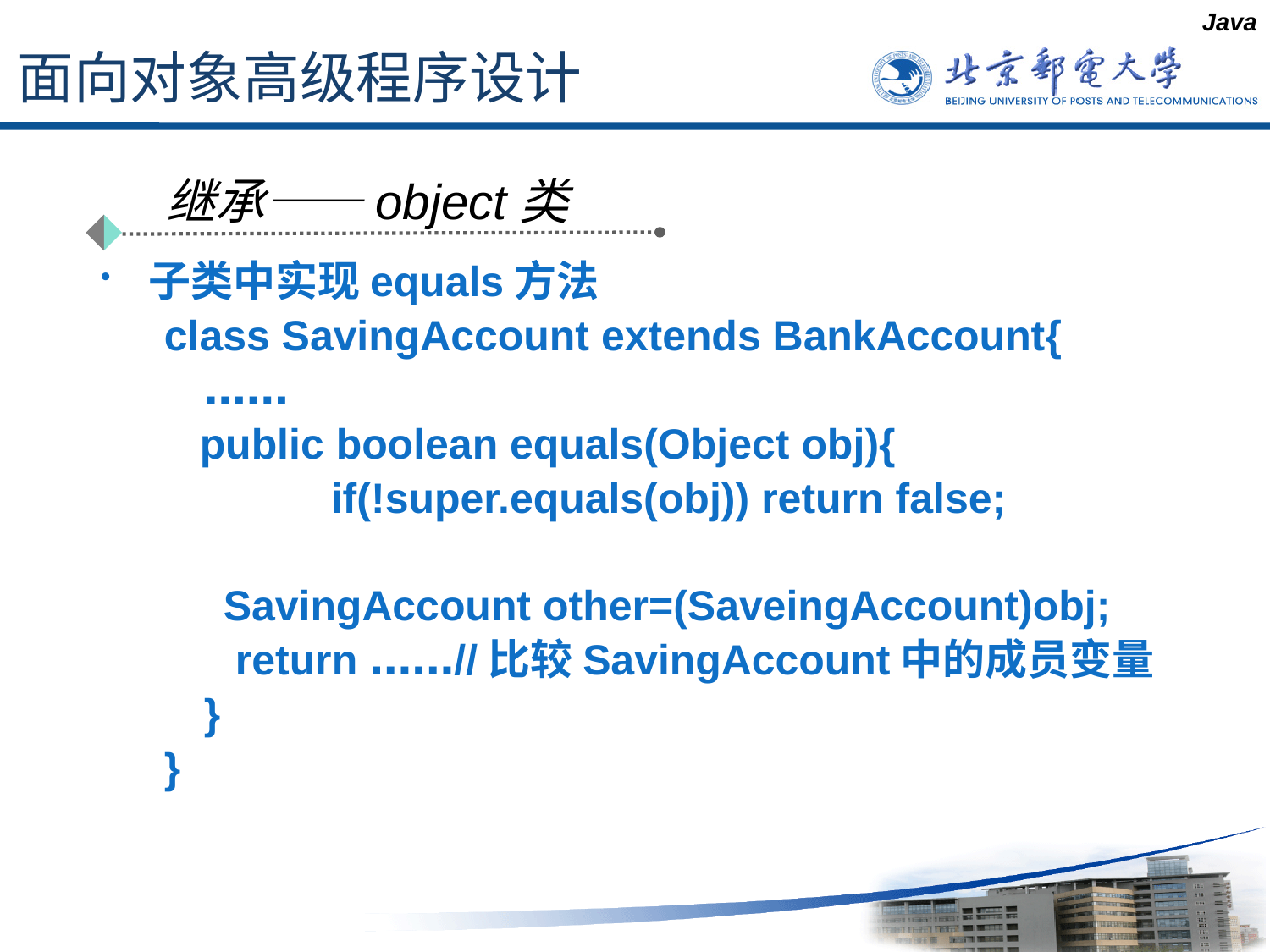

Java
# 面向对象高级程序设计

继承——object类

子类中实现equals方法
class SavingAccount extends BankAccount{
	……
   public boolean equals(Object obj){
		if(!super.equals(obj)) return false;

     SavingAccount other=(SaveingAccount)obj;
      return ……//比较SavingAccount中的成员变量
	}
}